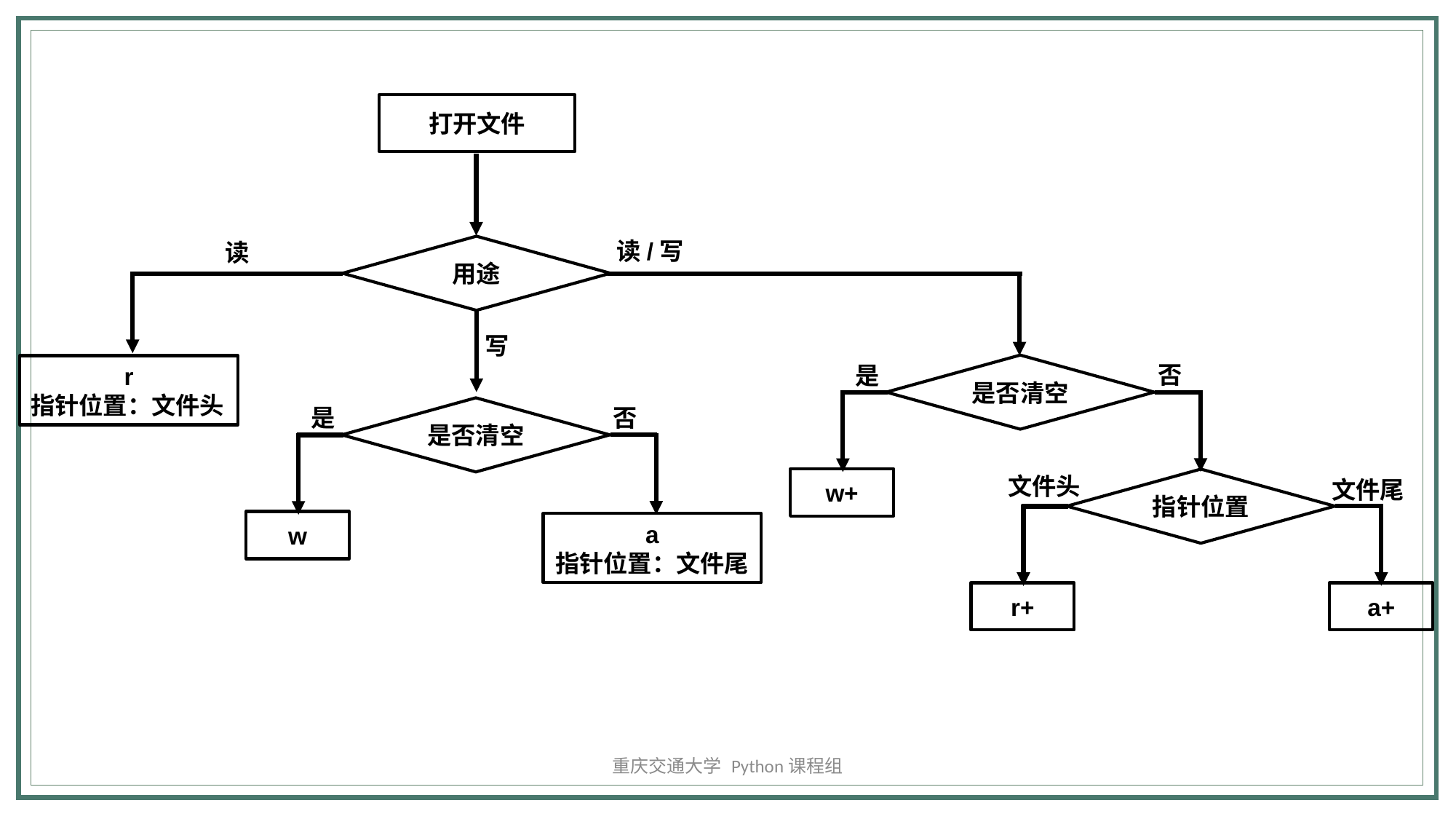

打开文件
读/写
读
用途
写
否
是
是否清空
r
指针位置：文件头
否
是
是否清空
文件头
w+
指针位置
文件尾
w
a
指针位置：文件尾
r+
a+
重庆交通大学 Python课程组